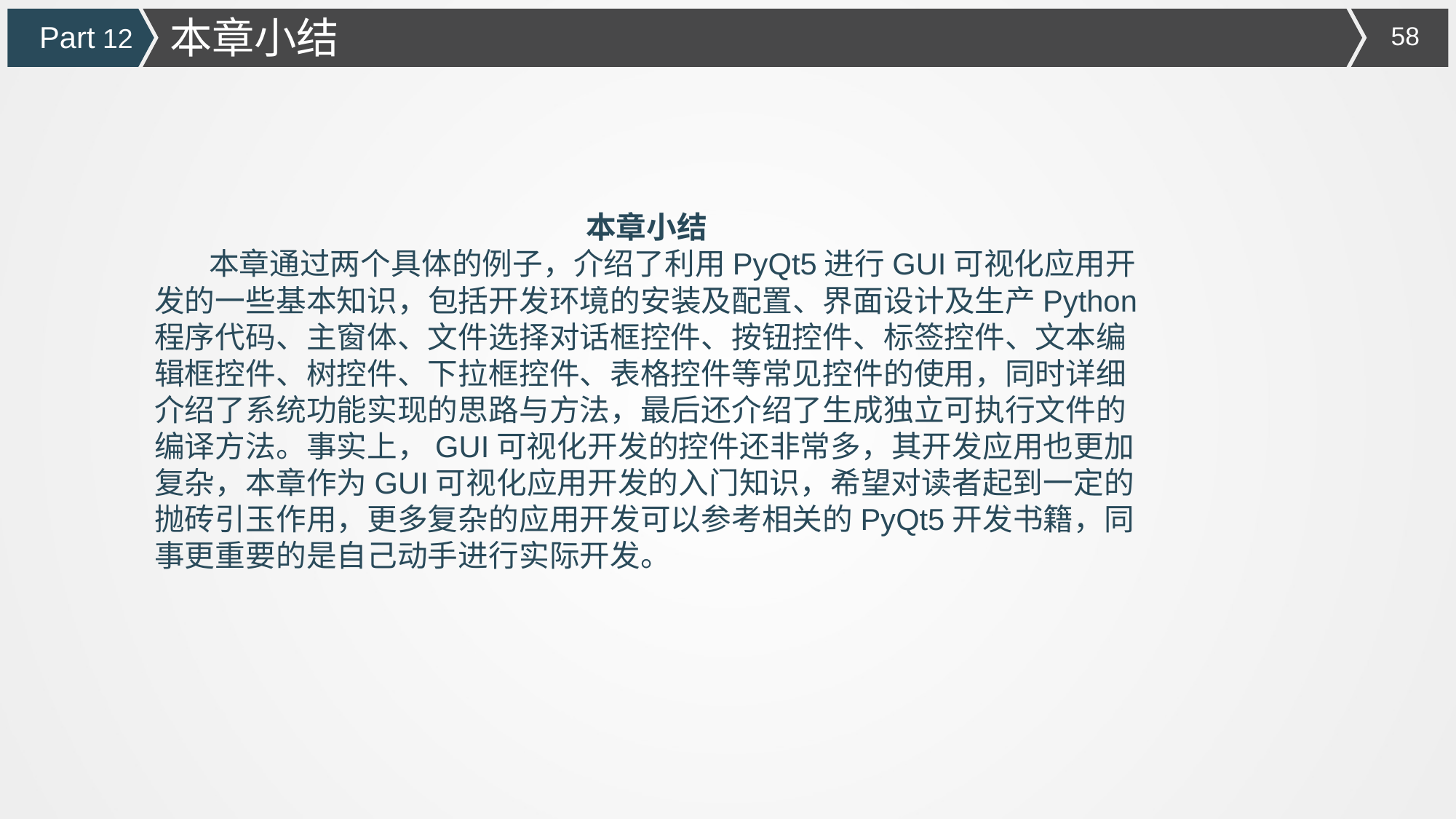

本章小结
Part 12
本章小结
       本章通过两个具体的例子，介绍了利用PyQt5进行GUI可视化应用开发的一些基本知识，包括开发环境的安装及配置、界面设计及生产Python程序代码、主窗体、文件选择对话框控件、按钮控件、标签控件、文本编辑框控件、树控件、下拉框控件、表格控件等常见控件的使用，同时详细介绍了系统功能实现的思路与方法，最后还介绍了生成独立可执行文件的编译方法。事实上，GUI可视化开发的控件还非常多，其开发应用也更加复杂，本章作为GUI可视化应用开发的入门知识，希望对读者起到一定的抛砖引玉作用，更多复杂的应用开发可以参考相关的PyQt5开发书籍，同事更重要的是自己动手进行实际开发。